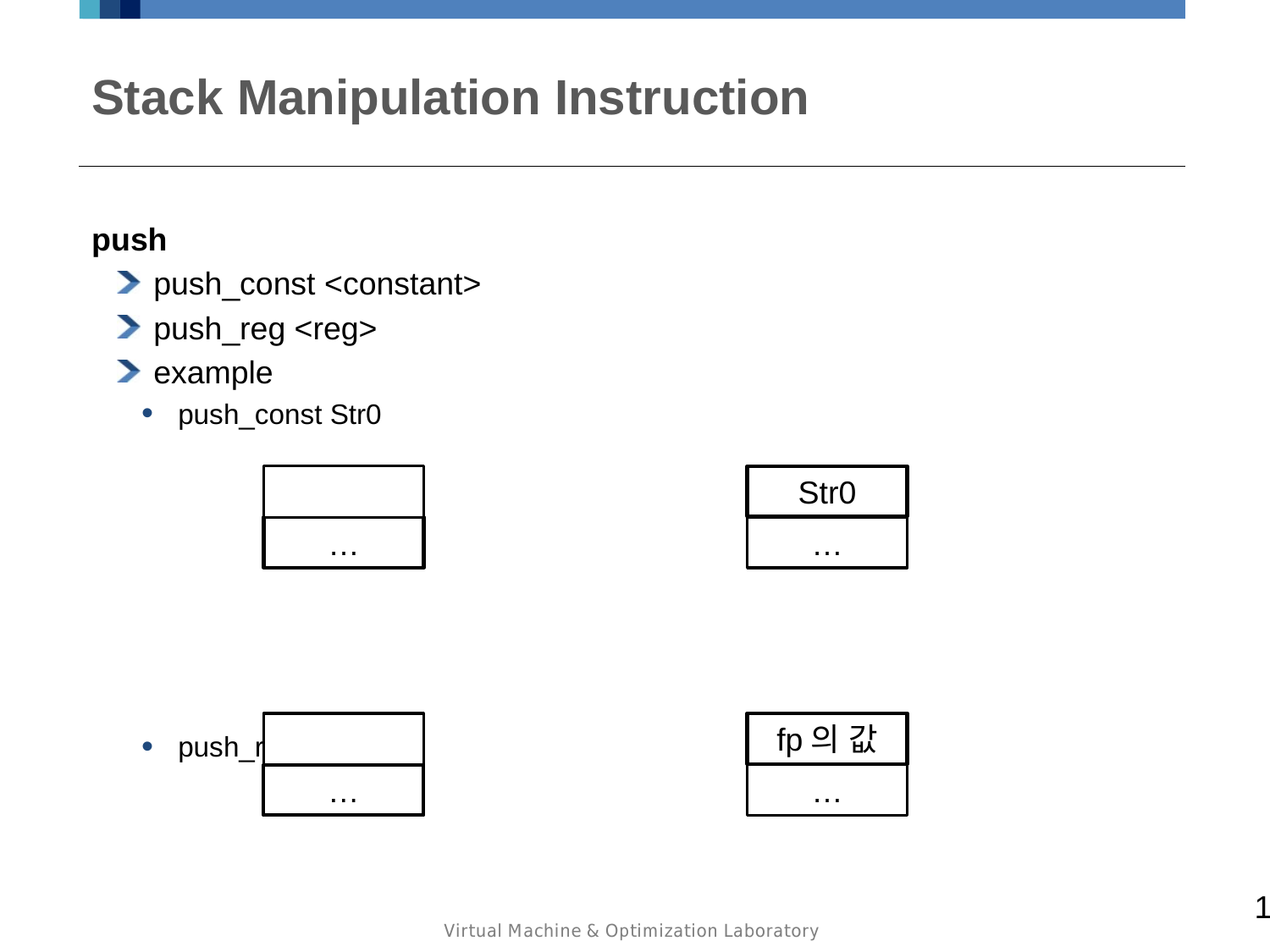

# Stack Manipulation Instruction
push
push_const <constant>
push_reg <reg>
example
push_const Str0

push_reg fp

…
Str0
…

…
fp의 값
…